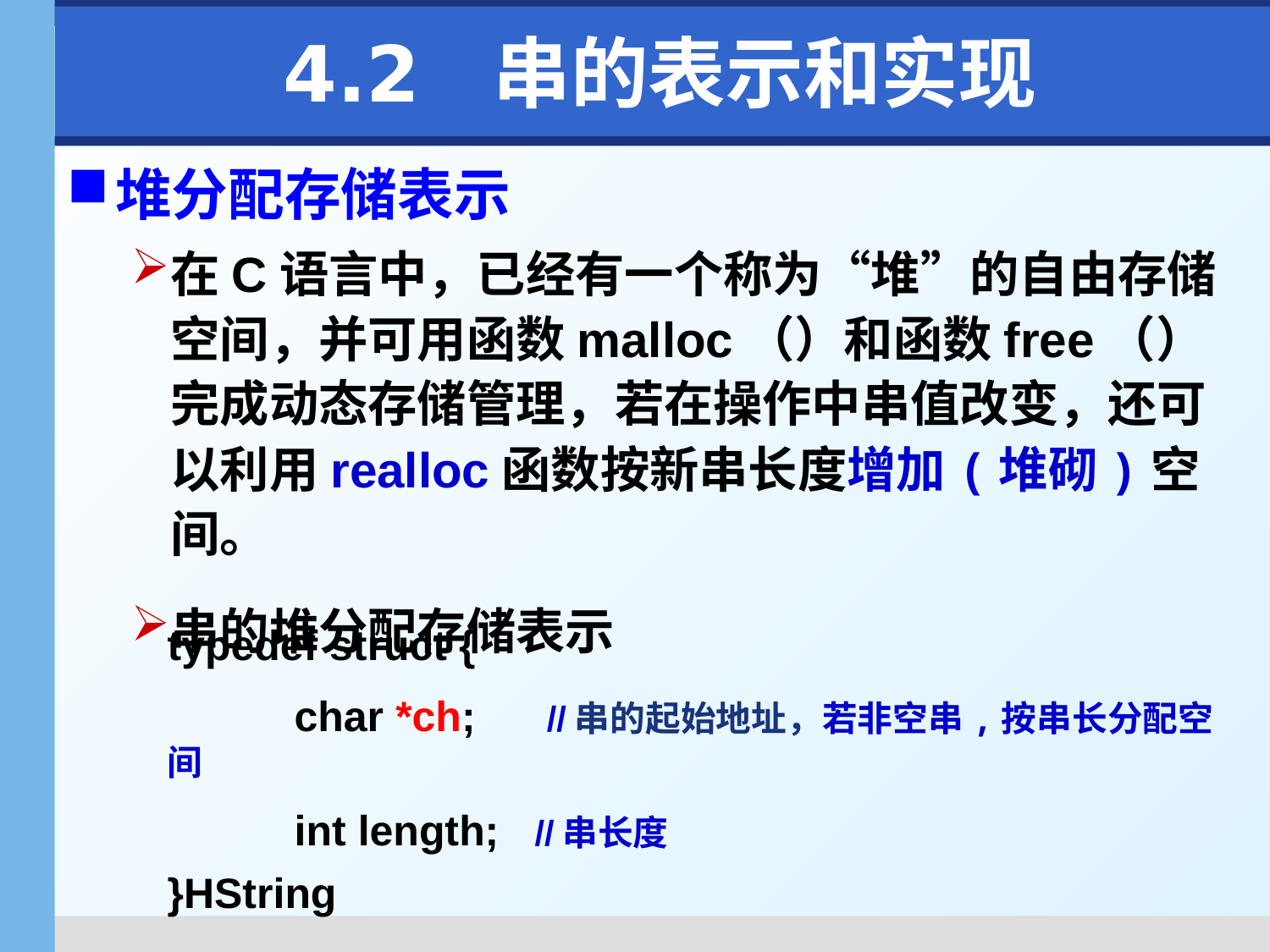

# 4.2  串的表示和实现
堆分配存储表示
在C语言中，已经有一个称为“堆”的自由存储空间，并可用函数malloc（）和函数free（）完成动态存储管理，若在操作中串值改变，还可以利用realloc函数按新串长度增加(堆砌)空间。
串的堆分配存储表示

typedef struct {
	char *ch;      //串的起始地址，若非空串,按串长分配空间
	int length;   //串长度
}HString